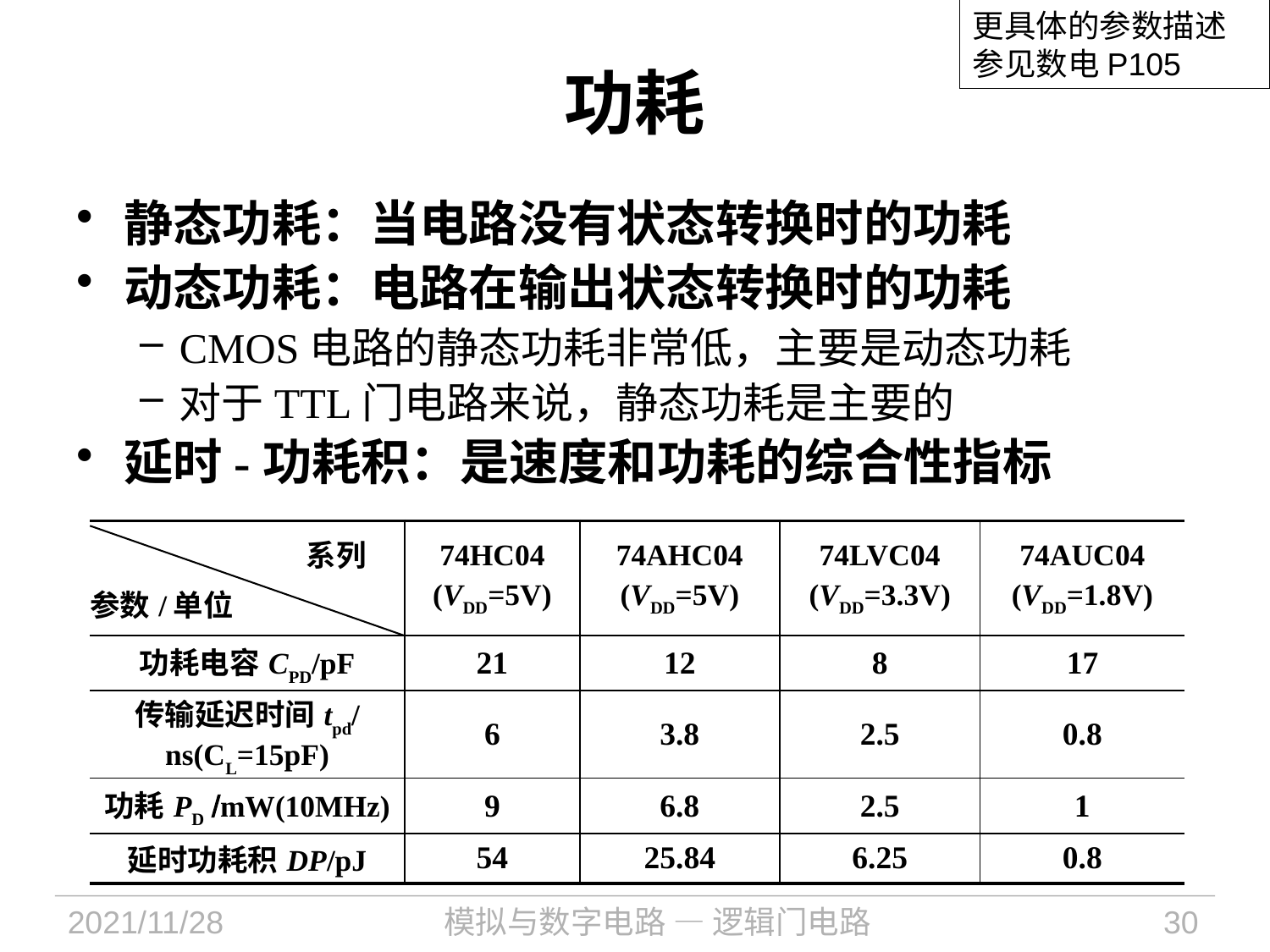

更具体的参数描述参见数电P105
# 功耗
静态功耗：当电路没有状态转换时的功耗
动态功耗：电路在输出状态转换时的功耗
CMOS电路的静态功耗非常低，主要是动态功耗
对于TTL门电路来说，静态功耗是主要的
延时-功耗积：是速度和功耗的综合性指标
| 系列 参数/单位 | 74HC04 (VDD=5V) | 74AHC04 (VDD=5V) | 74LVC04 (VDD=3.3V) | 74AUC04 (VDD=1.8V) |
| --- | --- | --- | --- | --- |
| 功耗电容CPD/pF | 21 | 12 | 8 | 17 |
| 传输延迟时间tpd/ns(CL=15pF) | 6 | 3.8 | 2.5 | 0.8 |
| 功耗PD /mW(10MHz) | 9 | 6.8 | 2.5 | 1 |
| 延时功耗积DP/pJ | 54 | 25.84 | 6.25 | 0.8 |

2021/11/28
模拟与数字电路 — 逻辑门电路
30